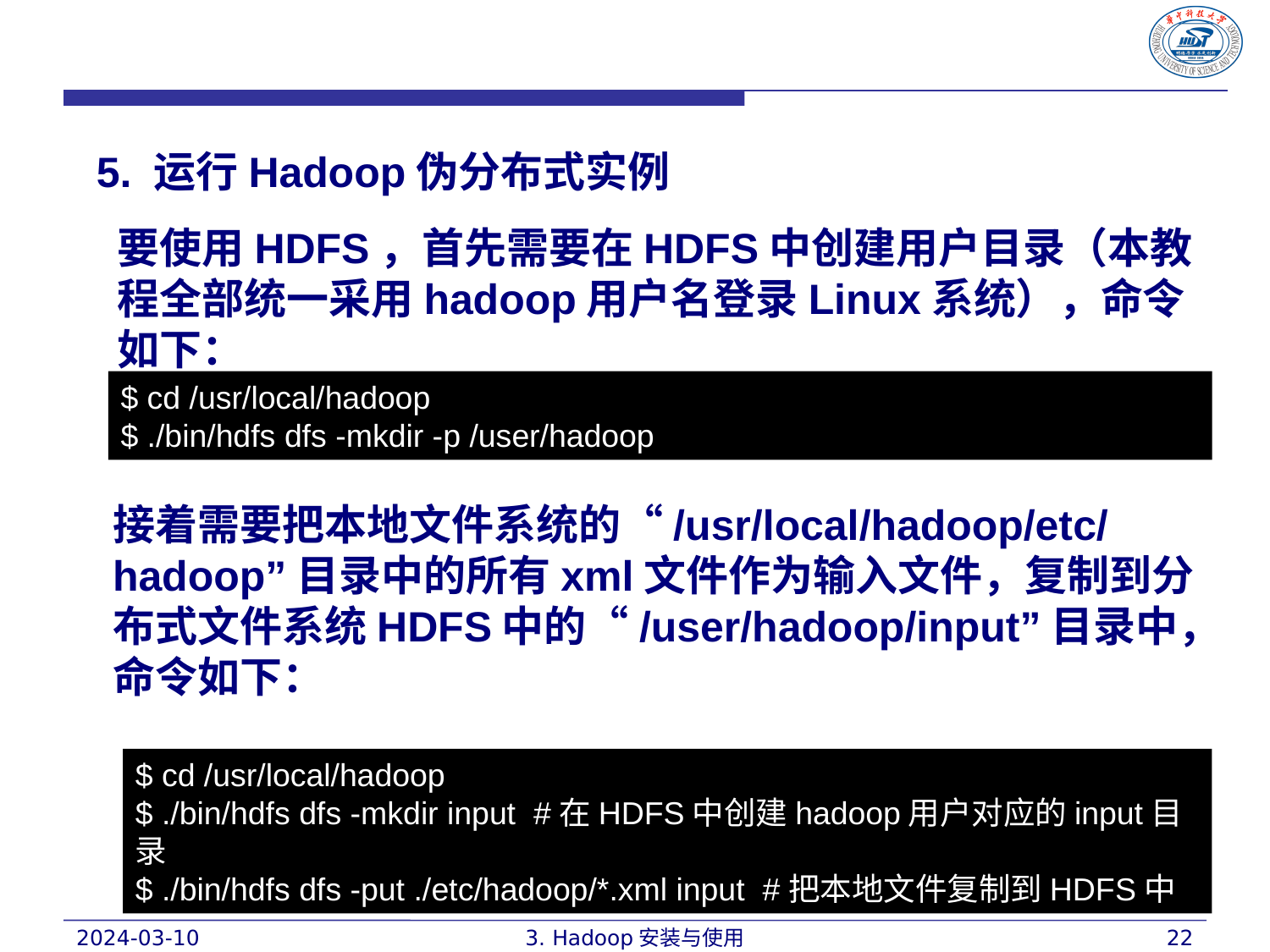

5. 运行Hadoop伪分布式实例
要使用HDFS，首先需要在HDFS中创建用户目录（本教程全部统一采用hadoop用户名登录Linux系统），命令如下：
$ cd /usr/local/hadoop
$ ./bin/hdfs dfs -mkdir -p /user/hadoop
接着需要把本地文件系统的“/usr/local/hadoop/etc/hadoop”目录中的所有xml文件作为输入文件，复制到分布式文件系统HDFS中的“/user/hadoop/input”目录中，命令如下：
$ cd /usr/local/hadoop
$ ./bin/hdfs dfs -mkdir input  #在HDFS中创建hadoop用户对应的input目录
$ ./bin/hdfs dfs -put ./etc/hadoop/*.xml input  #把本地文件复制到HDFS中
2024-03-10
3. Hadoop安装与使用
22